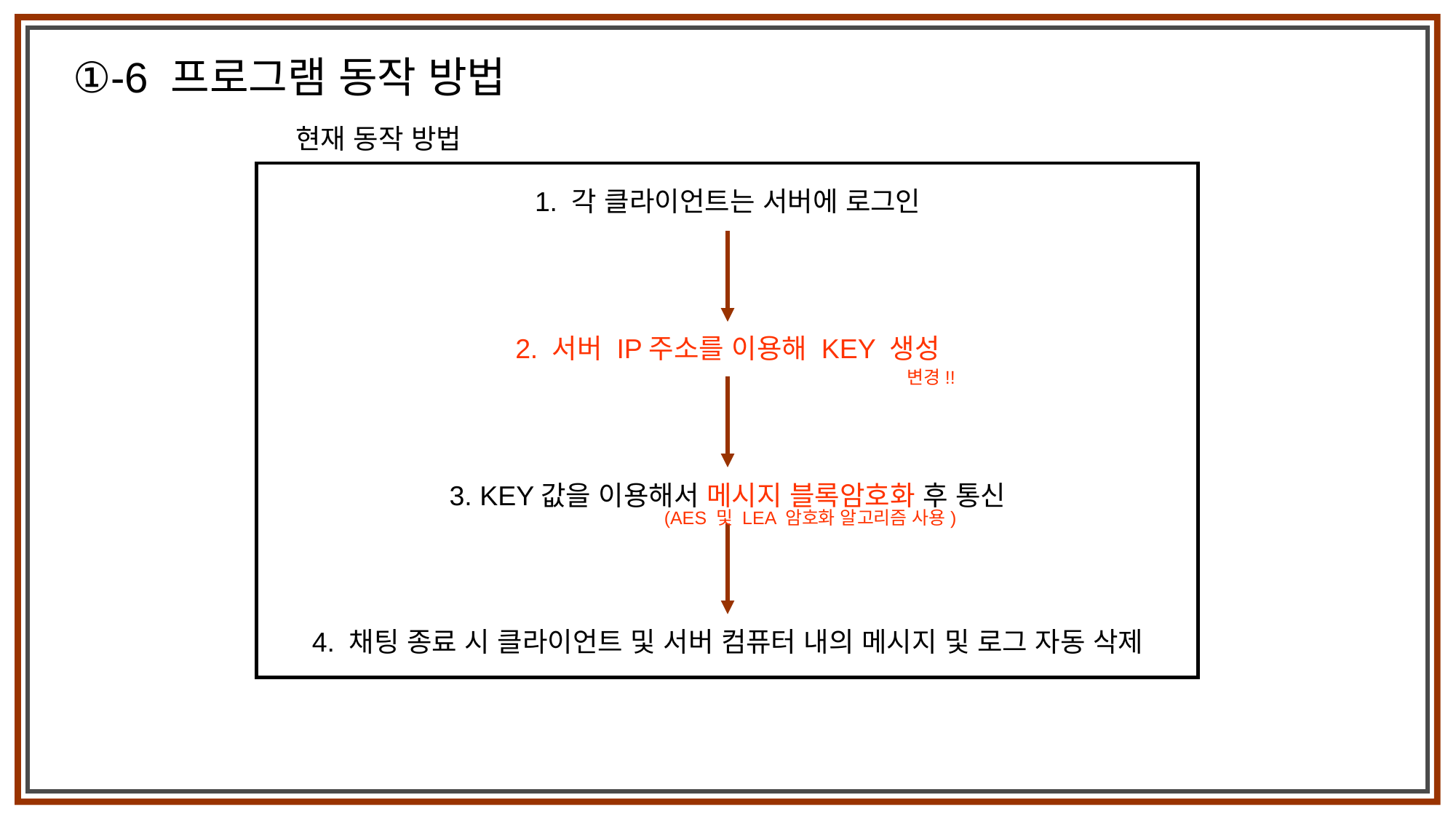

①-6 프로그램 동작 방법
현재 동작 방법

1. 각 클라이언트는 서버에 로그인
2. 서버 IP주소를 이용해 KEY 생성
변경!!
3. KEY값을 이용해서 메시지 블록암호화 후 통신
(AES 및 LEA 암호화 알고리즘 사용)
4. 채팅 종료 시 클라이언트 및 서버 컴퓨터 내의 메시지 및 로그 자동 삭제